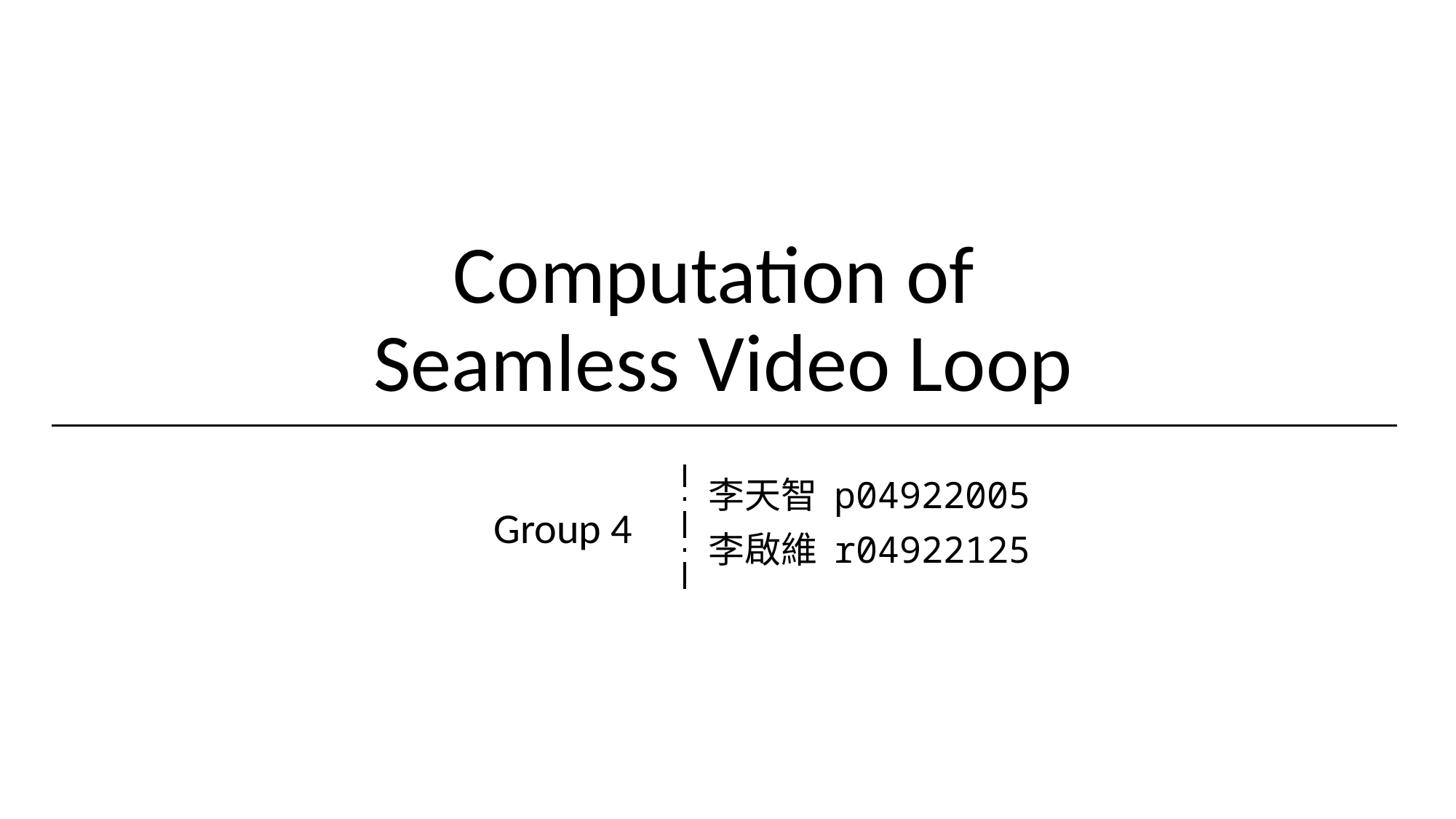

# Computation of Seamless Video Loop
李天智 p04922005
李啟維 r04922125
Group 4